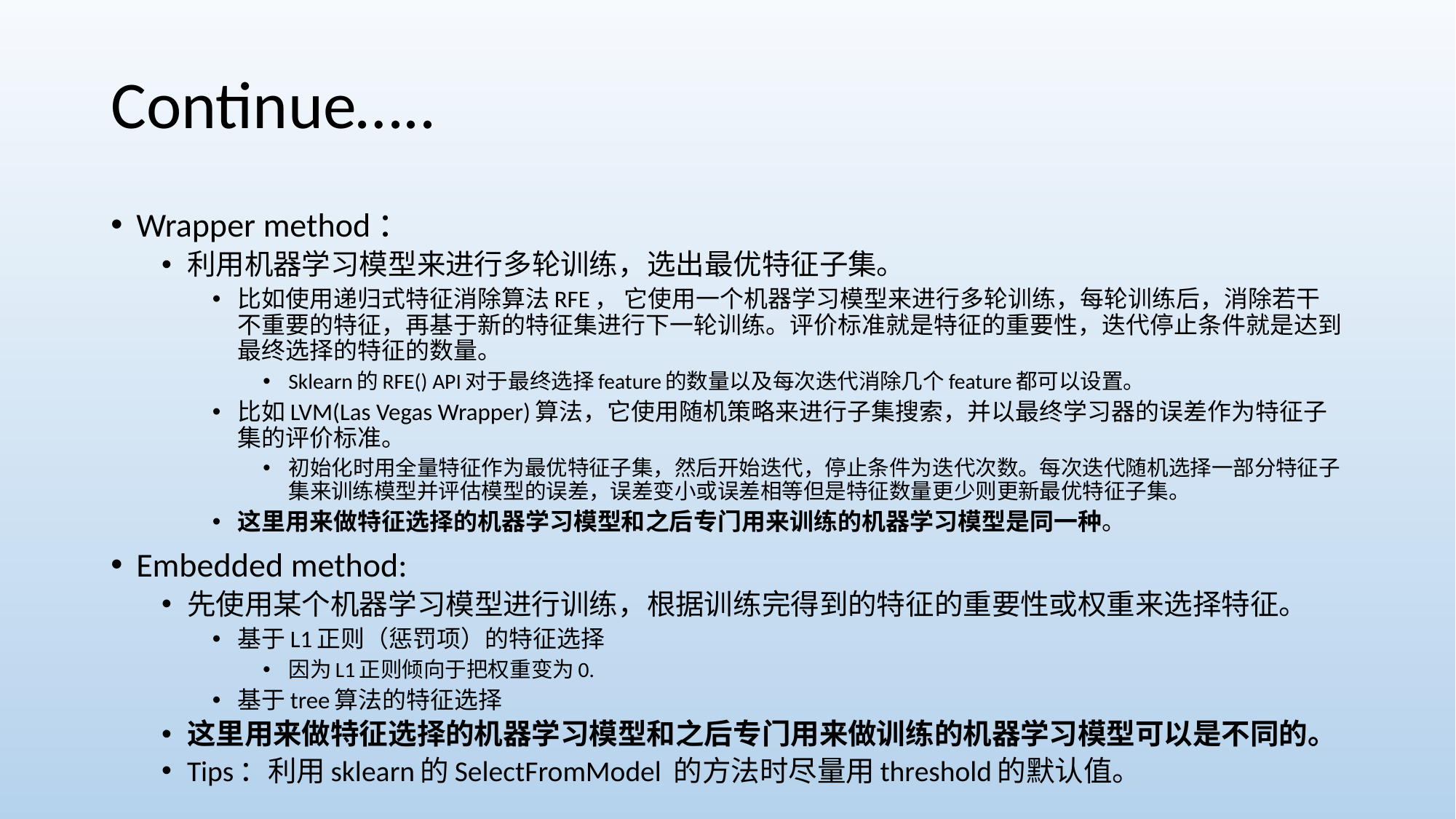

# Continue…..
Wrapper method：
利用机器学习模型来进行多轮训练，选出最优特征子集。
比如使用递归式特征消除算法RFE， 它使用一个机器学习模型来进行多轮训练，每轮训练后，消除若干不重要的特征，再基于新的特征集进行下一轮训练。评价标准就是特征的重要性，迭代停止条件就是达到最终选择的特征的数量。
Sklearn的RFE() API对于最终选择feature的数量以及每次迭代消除几个feature都可以设置。
比如LVM(Las Vegas Wrapper)算法，它使用随机策略来进行子集搜索，并以最终学习器的误差作为特征子集的评价标准。
初始化时用全量特征作为最优特征子集，然后开始迭代，停止条件为迭代次数。每次迭代随机选择一部分特征子集来训练模型并评估模型的误差，误差变小或误差相等但是特征数量更少则更新最优特征子集。
这里用来做特征选择的机器学习模型和之后专门用来训练的机器学习模型是同一种。
Embedded method:
先使用某个机器学习模型进行训练，根据训练完得到的特征的重要性或权重来选择特征。
基于L1正则（惩罚项）的特征选择
因为L1正则倾向于把权重变为0.
基于tree算法的特征选择
这里用来做特征选择的机器学习模型和之后专门用来做训练的机器学习模型可以是不同的。
Tips：利用sklearn的SelectFromModel 的方法时尽量用threshold的默认值。